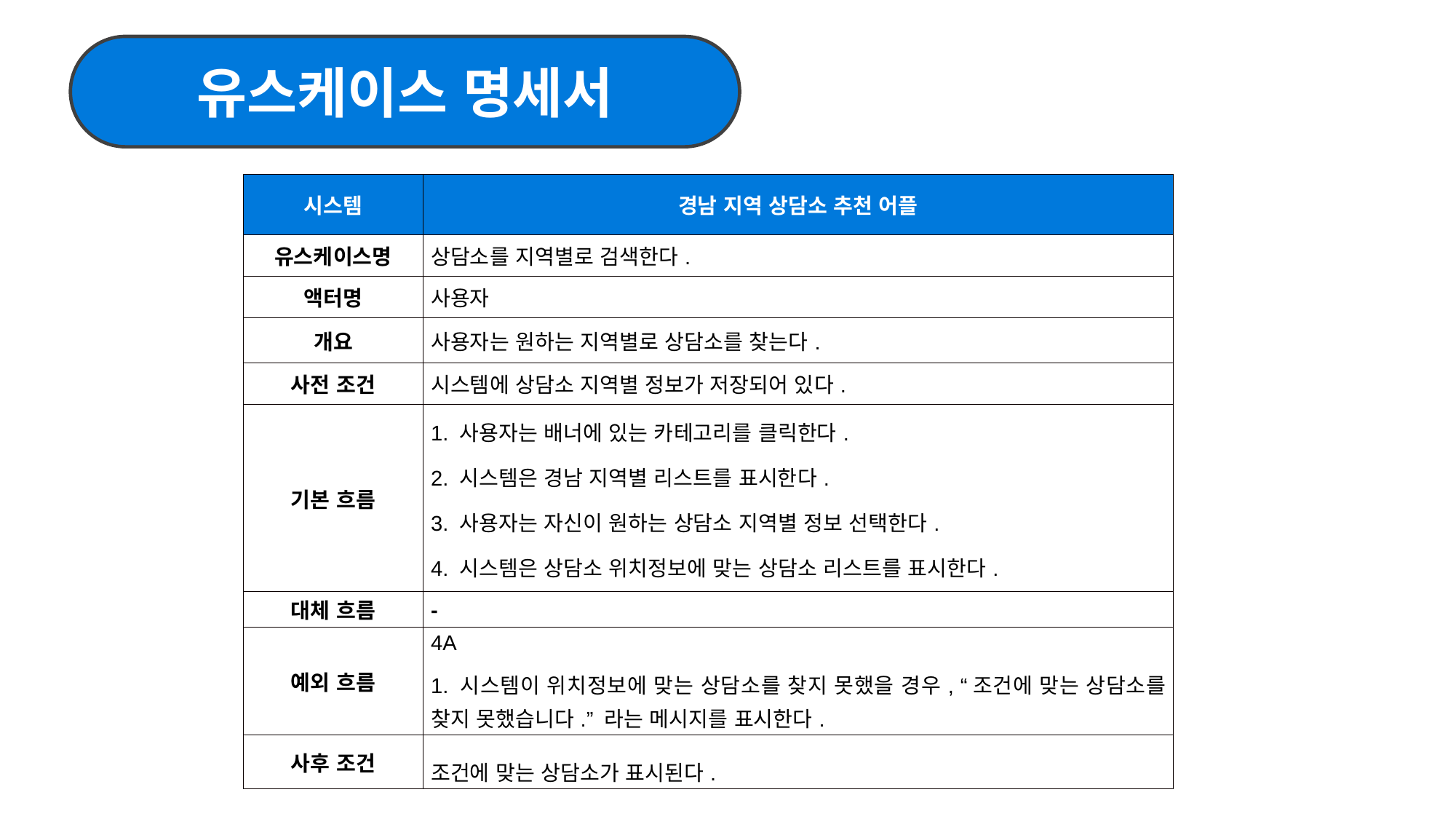

유스케이스 명세서
| 시스템 | 경남 지역 상담소 추천 어플 |
| --- | --- |
| 유스케이스명 | 상담소를 지역별로 검색한다. |
| 액터명 | 사용자 |
| 개요 | 사용자는 원하는 지역별로 상담소를 찾는다. |
| 사전 조건 | 시스템에 상담소 지역별 정보가 저장되어 있다. |
| 기본 흐름 | 1. 사용자는 배너에 있는 카테고리를 클릭한다. 2. 시스템은 경남 지역별 리스트를 표시한다. 3. 사용자는 자신이 원하는 상담소 지역별 정보 선택한다. 4. 시스템은 상담소 위치정보에 맞는 상담소 리스트를 표시한다. |
| 대체 흐름 | - |
| 예외 흐름 | 4A 1. 시스템이 위치정보에 맞는 상담소를 찾지 못했을 경우, “조건에 맞는 상담소를 찾지 못했습니다.” 라는 메시지를 표시한다. |
| 사후 조건 | 조건에 맞는 상담소가 표시된다. |